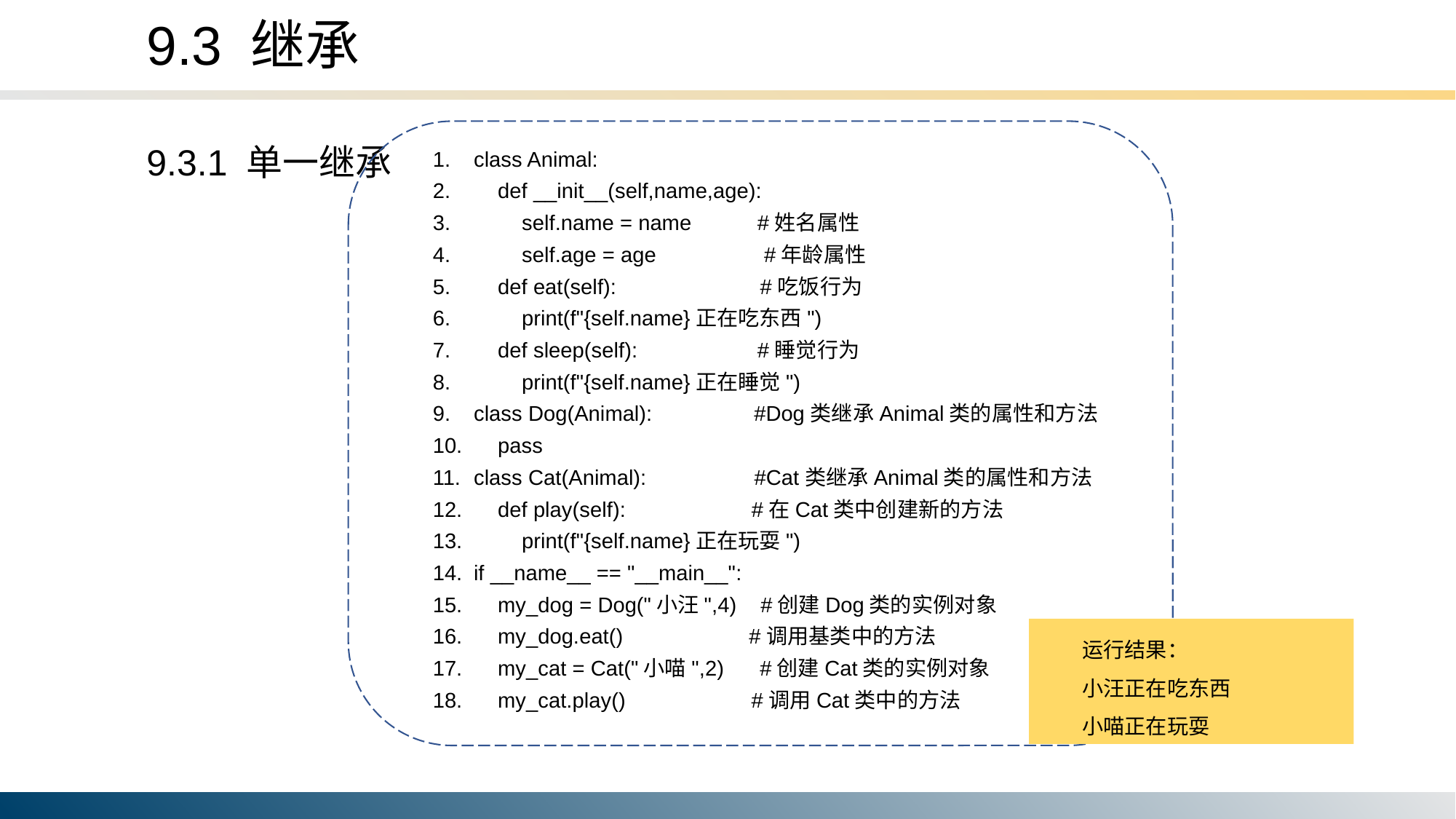

9.3 继承

class Animal:
    def __init__(self,name,age):
        self.name = name           #姓名属性
        self.age = age                  #年龄属性
    def eat(self):                        #吃饭行为
        print(f"{self.name}正在吃东西")
    def sleep(self):                    #睡觉行为
        print(f"{self.name}正在睡觉")
class Dog(Animal):                 #Dog类继承Animal类的属性和方法
    pass
class Cat(Animal):                  #Cat类继承Animal类的属性和方法
    def play(self):                     #在Cat类中创建新的方法
        print(f"{self.name}正在玩耍")
if __name__ == "__main__":
    my_dog = Dog("小汪",4)    #创建Dog类的实例对象
    my_dog.eat()                     #调用基类中的方法
    my_cat = Cat("小喵",2)      #创建Cat类的实例对象
    my_cat.play()                     #调用Cat类中的方法
9.3.1 单一继承
运行结果：
小汪正在吃东西
小喵正在玩耍